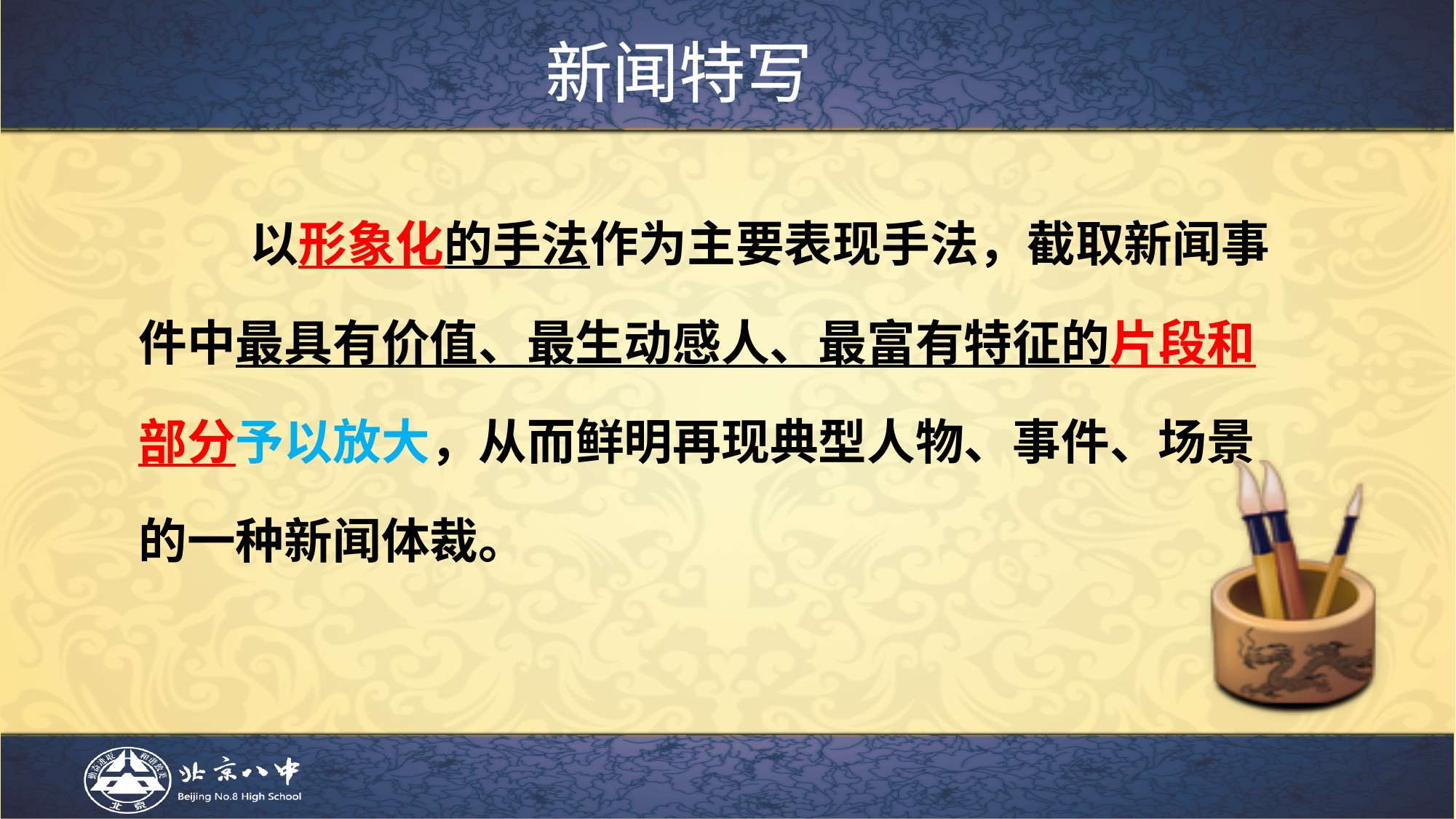

新闻特写
         以形象化的手法作为主要表现手法，截取新闻事件中最具有价值、最生动感人、最富有特征的片段和部分予以放大，从而鲜明再现典型人物、事件、场景的一种新闻体裁。